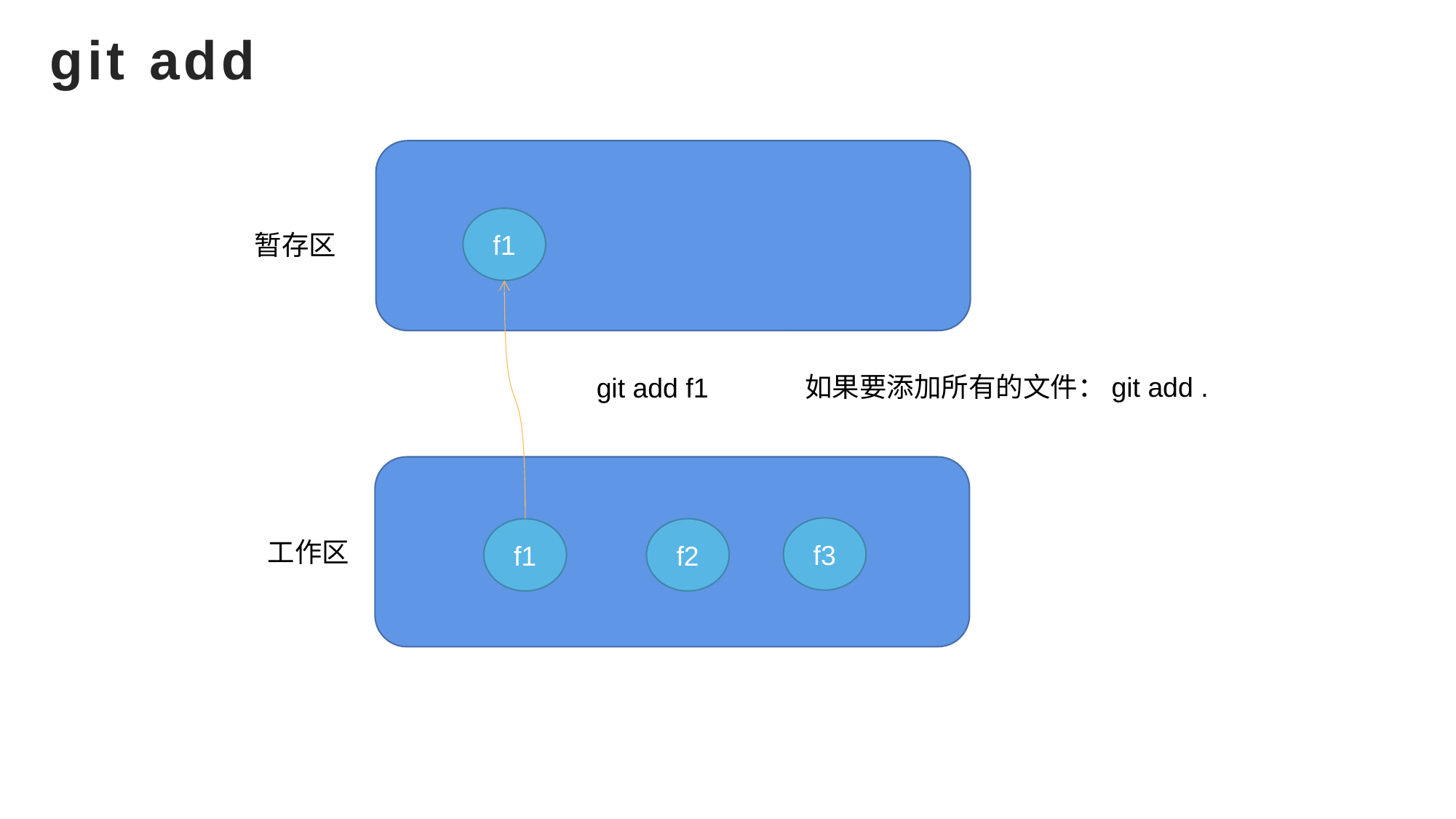

# git add

f1
暂存区
如果要添加所有的文件：git add .
git add f1

f3
f1
f2
工作区